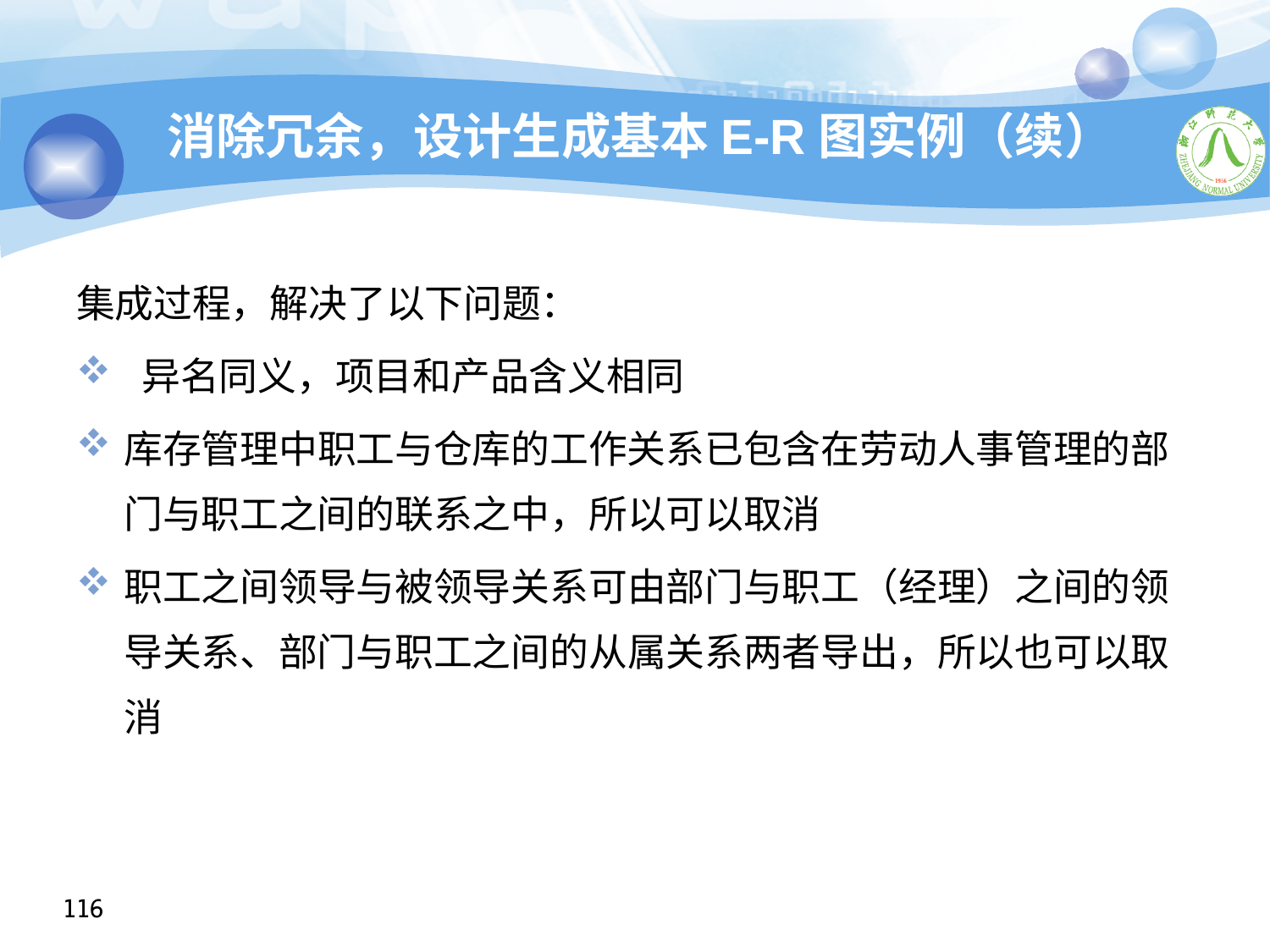

# 消除冗余，设计生成基本E-R图实例（续）
集成过程，解决了以下问题：
 异名同义，项目和产品含义相同
库存管理中职工与仓库的工作关系已包含在劳动人事管理的部门与职工之间的联系之中，所以可以取消
职工之间领导与被领导关系可由部门与职工（经理）之间的领导关系、部门与职工之间的从属关系两者导出，所以也可以取消
116